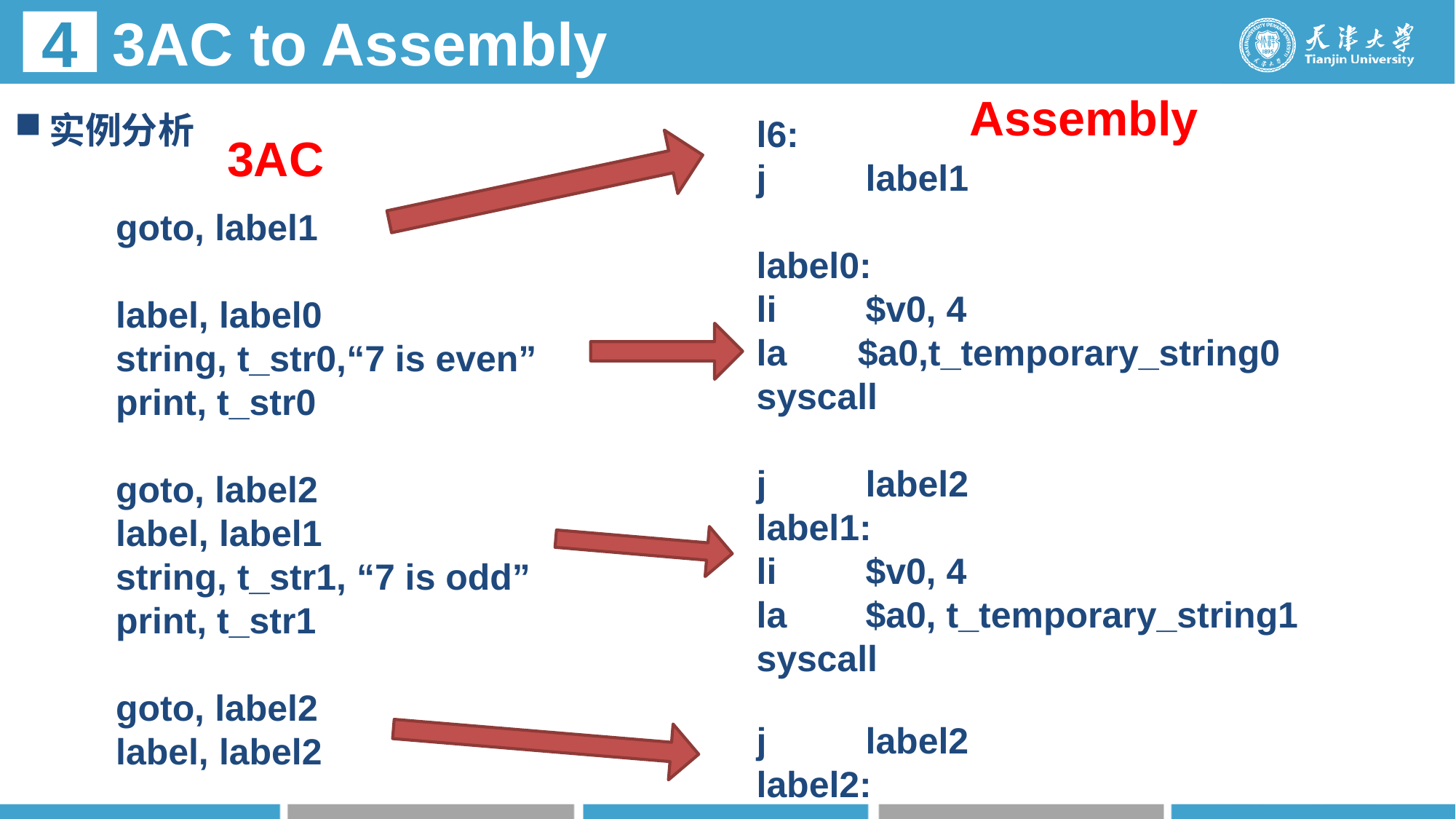

# 3AC to Assembly
4
实例分析
Assembly
l6:
j	label1

label0:
li	$v0, 4
la       $a0,t_temporary_string0
syscall

j	label2
label1:
li	$v0, 4
la	$a0, t_temporary_string1
syscall
3AC

goto, label1

label, label0
string, t_str0,“7 is even”
print, t_str0

goto, label2
label, label1
string, t_str1, “7 is odd”
print, t_str1

goto, label2
label, label2

j	label2
label2:

19